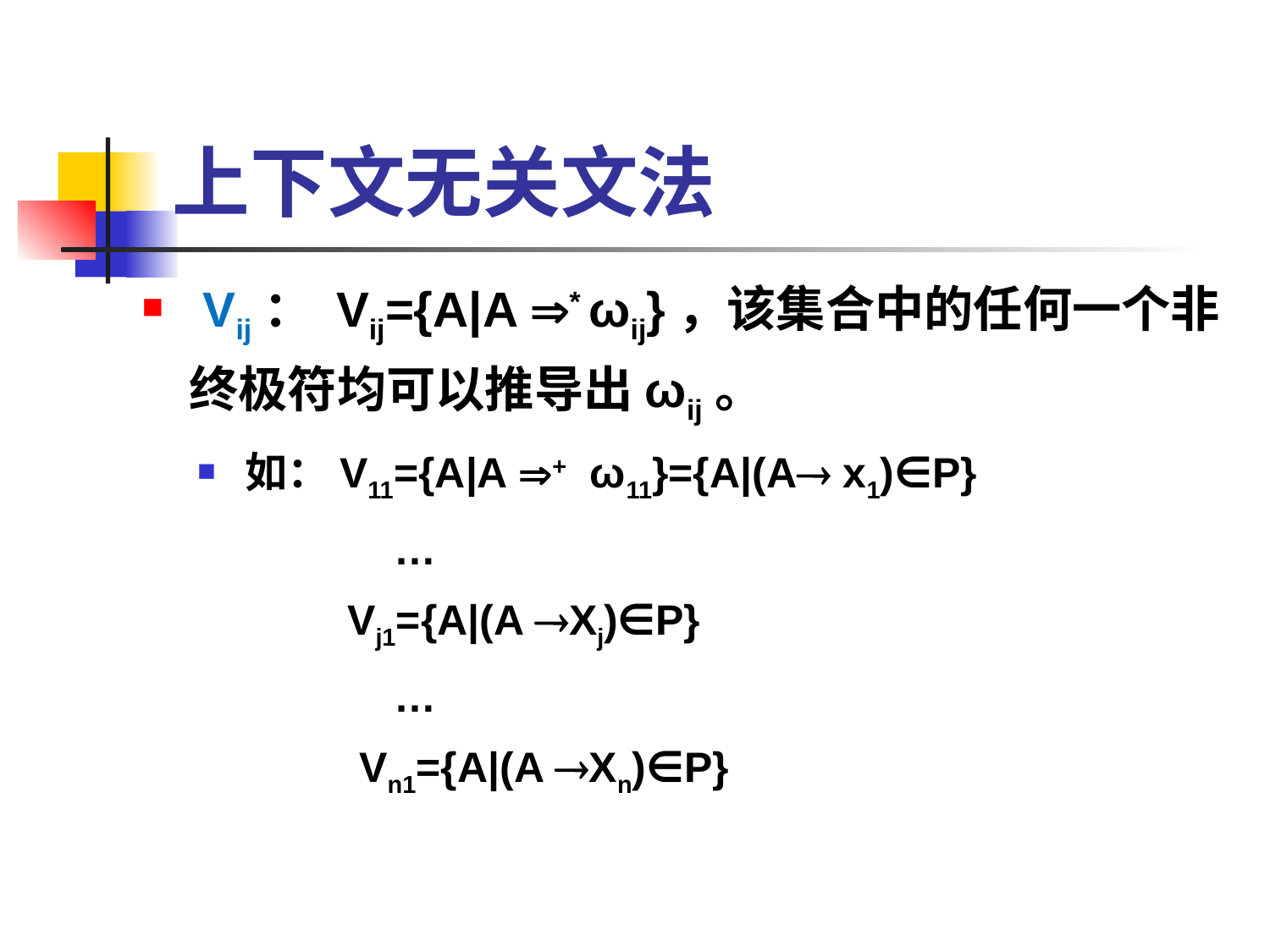

# 上下文无关文法
 Vij： Vij={A|A ⇒* ωij}，该集合中的任何一个非终极符均可以推导出ωij。
如：V11={A|A ⇒+  ω11}={A|(A→ x1)∈P}
                …
            Vj1={A|(A →Xj)∈P}
                …
             Vn1={A|(A →Xn)∈P}